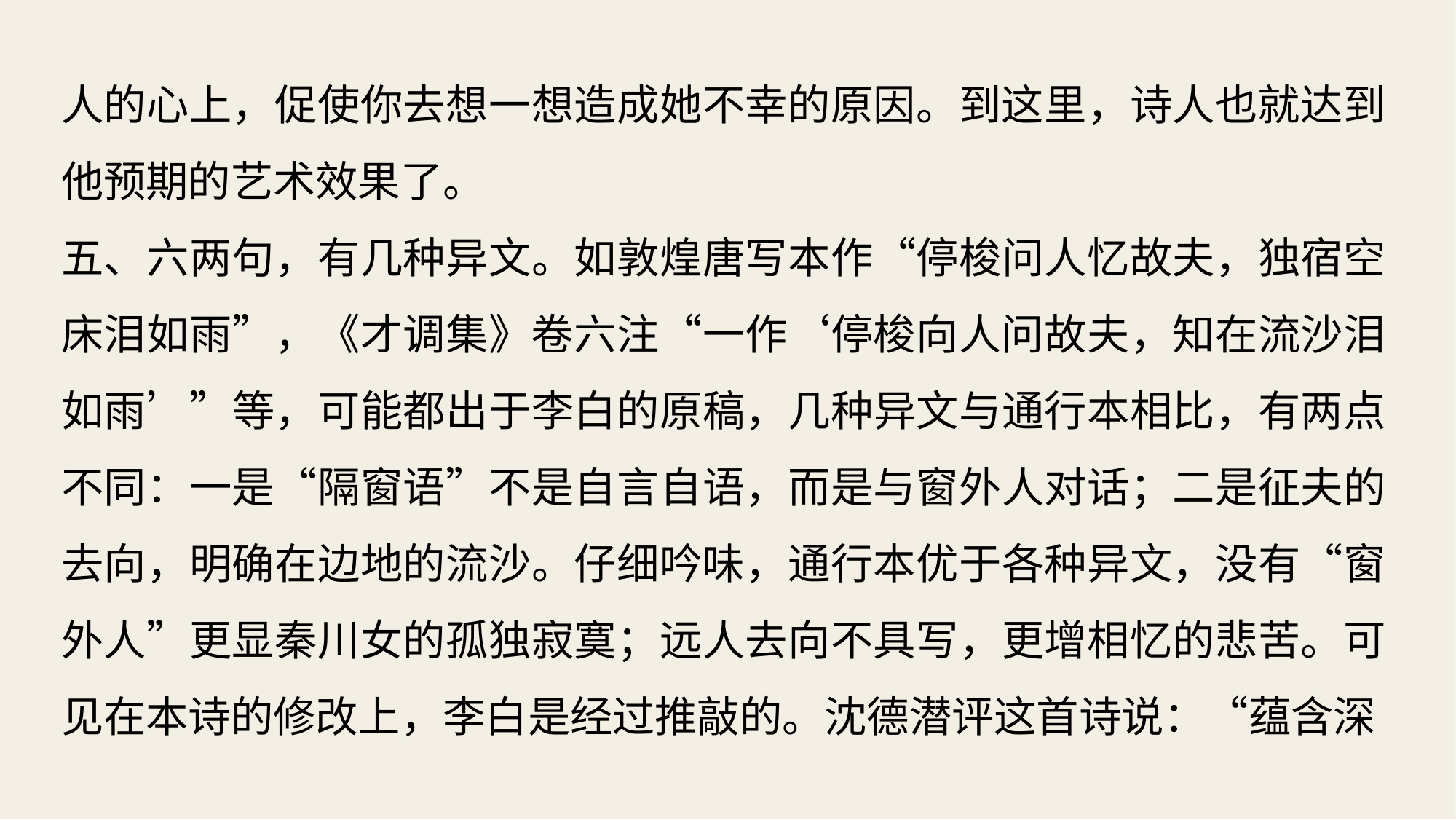

人的心上，促使你去想一想造成她不幸的原因。到这里，诗人也就达到他预期的艺术效果了。
五、六两句，有几种异文。如敦煌唐写本作“停梭问人忆故夫，独宿空床泪如雨”，《才调集》卷六注“一作‘停梭向人问故夫，知在流沙泪如雨’”等，可能都出于李白的原稿，几种异文与通行本相比，有两点不同：一是“隔窗语”不是自言自语，而是与窗外人对话；二是征夫的去向，明确在边地的流沙。仔细吟味，通行本优于各种异文，没有“窗外人”更显秦川女的孤独寂寞；远人去向不具写，更增相忆的悲苦。可见在本诗的修改上，李白是经过推敲的。沈德潜评这首诗说：“蕴含深